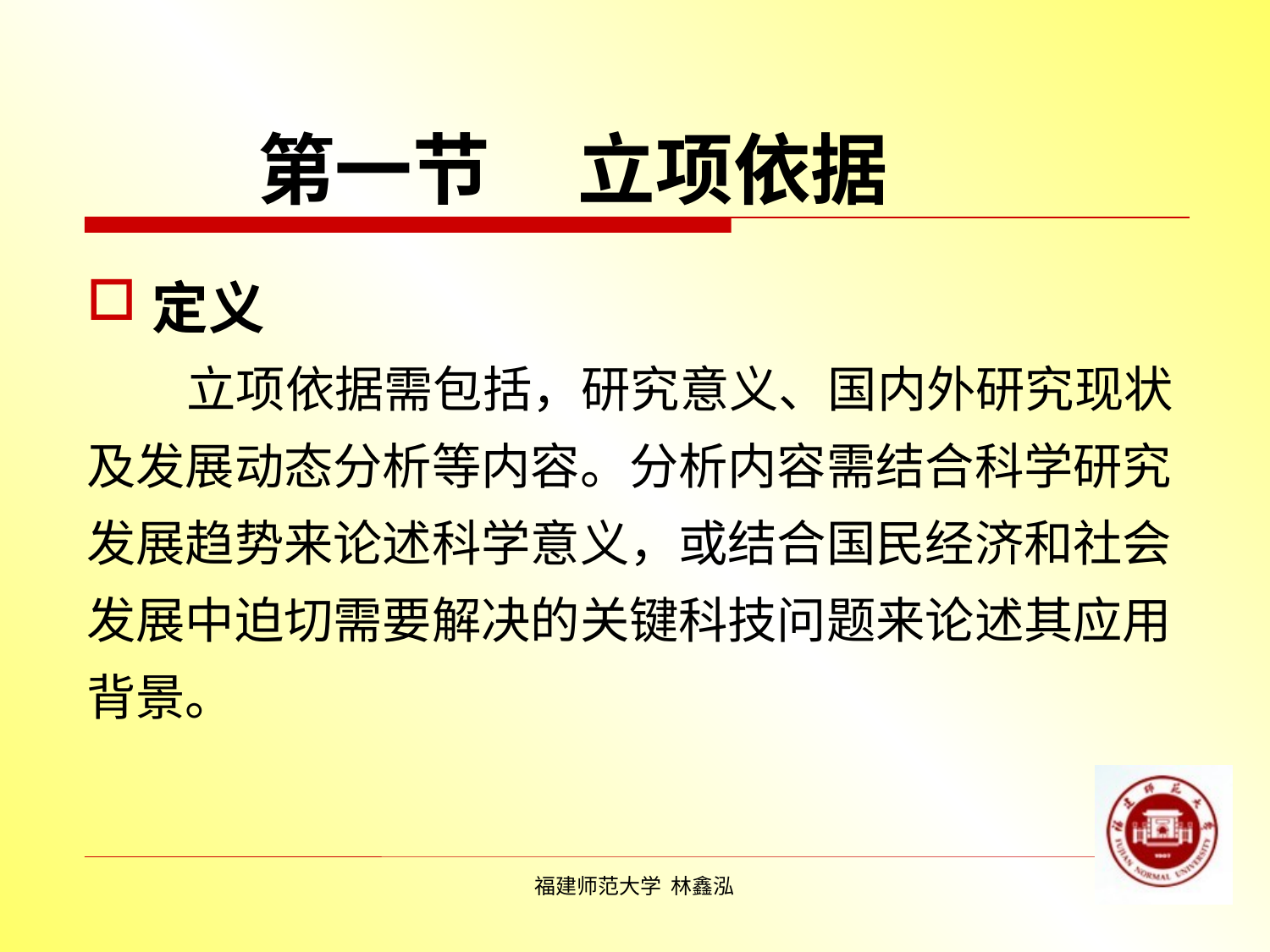

第一节     立项依据
定义
立项依据需包括，研究意义、国内外研究现状及发展动态分析等内容。分析内容需结合科学研究发展趋势来论述科学意义，或结合国民经济和社会发展中迫切需要解决的关键科技问题来论述其应用背景。
福建师范大学  林鑫泓